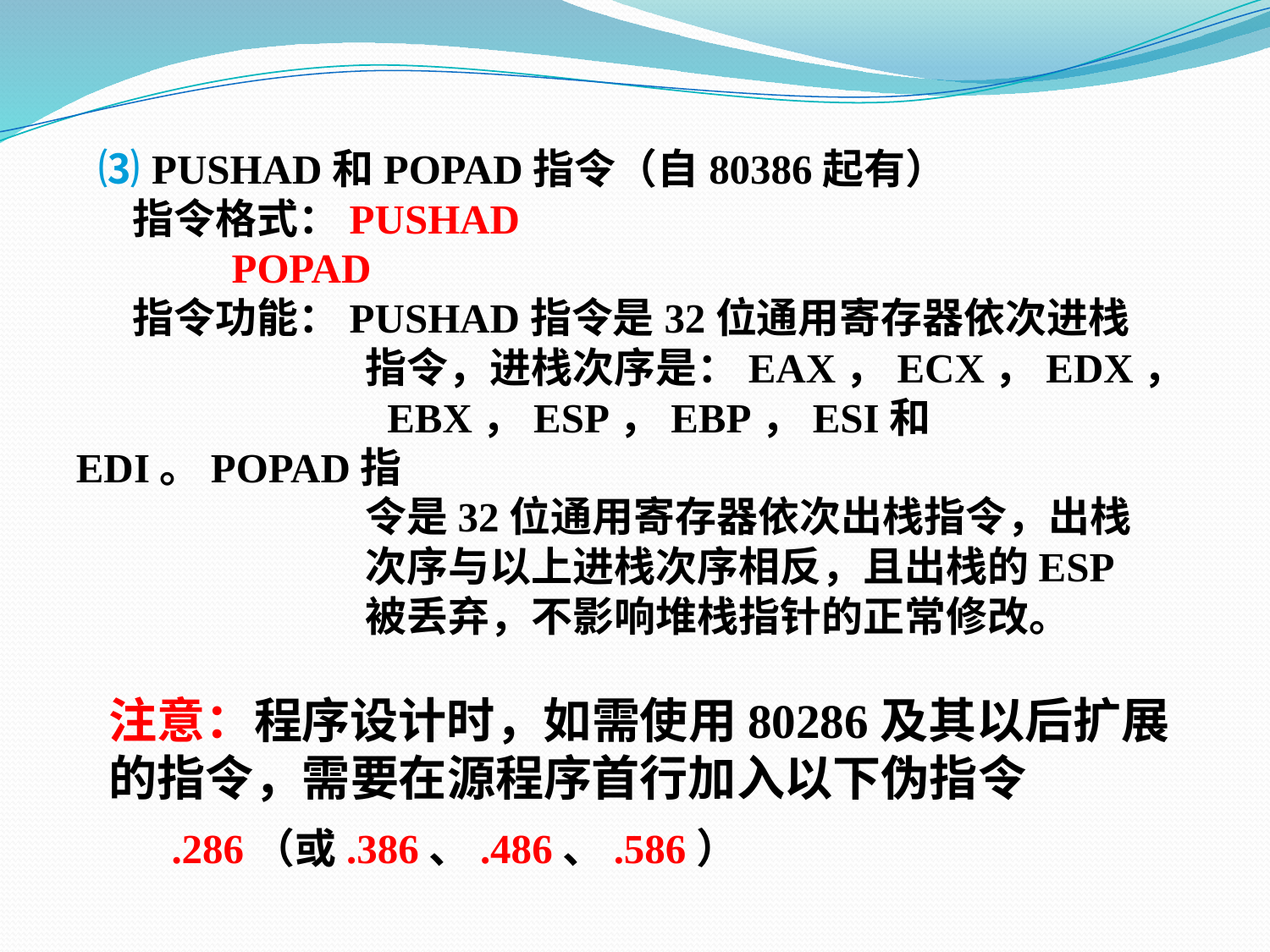

⑶ PUSHAD和POPAD指令（自80386起有）
     指令格式：PUSHAD
               POPAD
     指令功能：PUSHAD指令是32位通用寄存器依次进栈
                              指令，进栈次序是：EAX，ECX，EDX，
                              EBX，ESP，EBP，ESI和EDI。POPAD指
                              令是32位通用寄存器依次出栈指令，出栈
                              次序与以上进栈次序相反，且出栈的ESP
                              被丢弃，不影响堆栈指针的正常修改。

  注意：程序设计时，如需使用80286及其以后扩展
  的指令，需要在源程序首行加入以下伪指令

           .286（或.386、.486、.586）